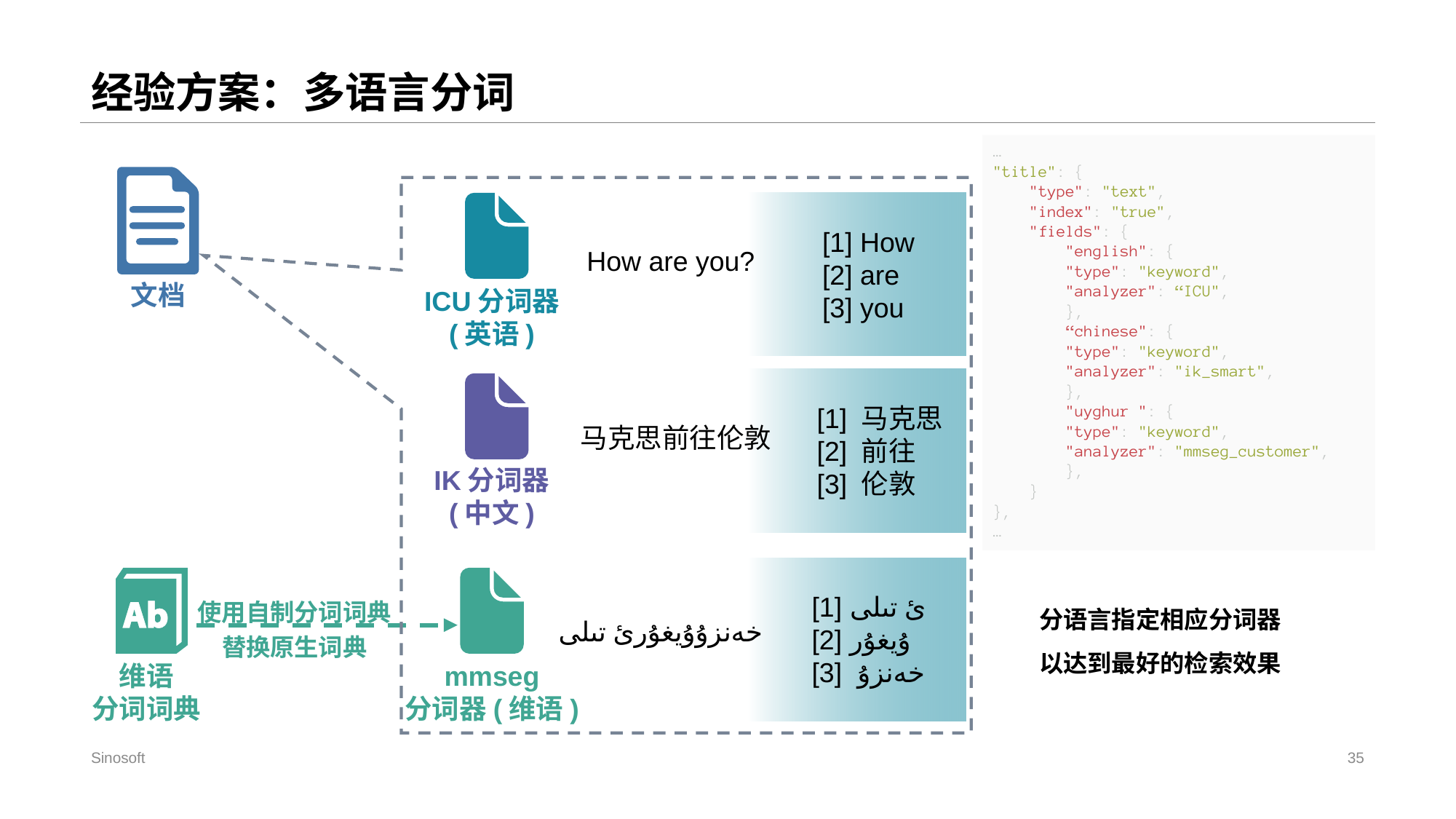

# 经验方案：多语言分词

…
"title": {
    "type": "text",
    "index": "true",
    "fields": {
        "english": {
        "type": "keyword",
        "analyzer": “ICU",
        },
        “chinese": {
        "type": "keyword",
        "analyzer": "ik_smart",
        },
        "uyghur ": {
        "type": "keyword",
        "analyzer": "mmseg_customer",
        },
    }
},
…

文档

[1] How
[2] are
[3] you
How are you?
ICU分词器
(英语)

[1] 马克思
[2] 前往
[3] 伦敦

马克思前往伦敦
IK分词器
(中文)

[1] ئ تىلى
[2] ۇيغۇر
[3]  خەنزۇ

维语
分词词典

分语言指定相应分词器
以达到最好的检索效果
使用自制分词词典
替换原生词典
خەنزۇۇيغۇرئ تىلى
mmseg
分词器(维语)
Sinosoft
35